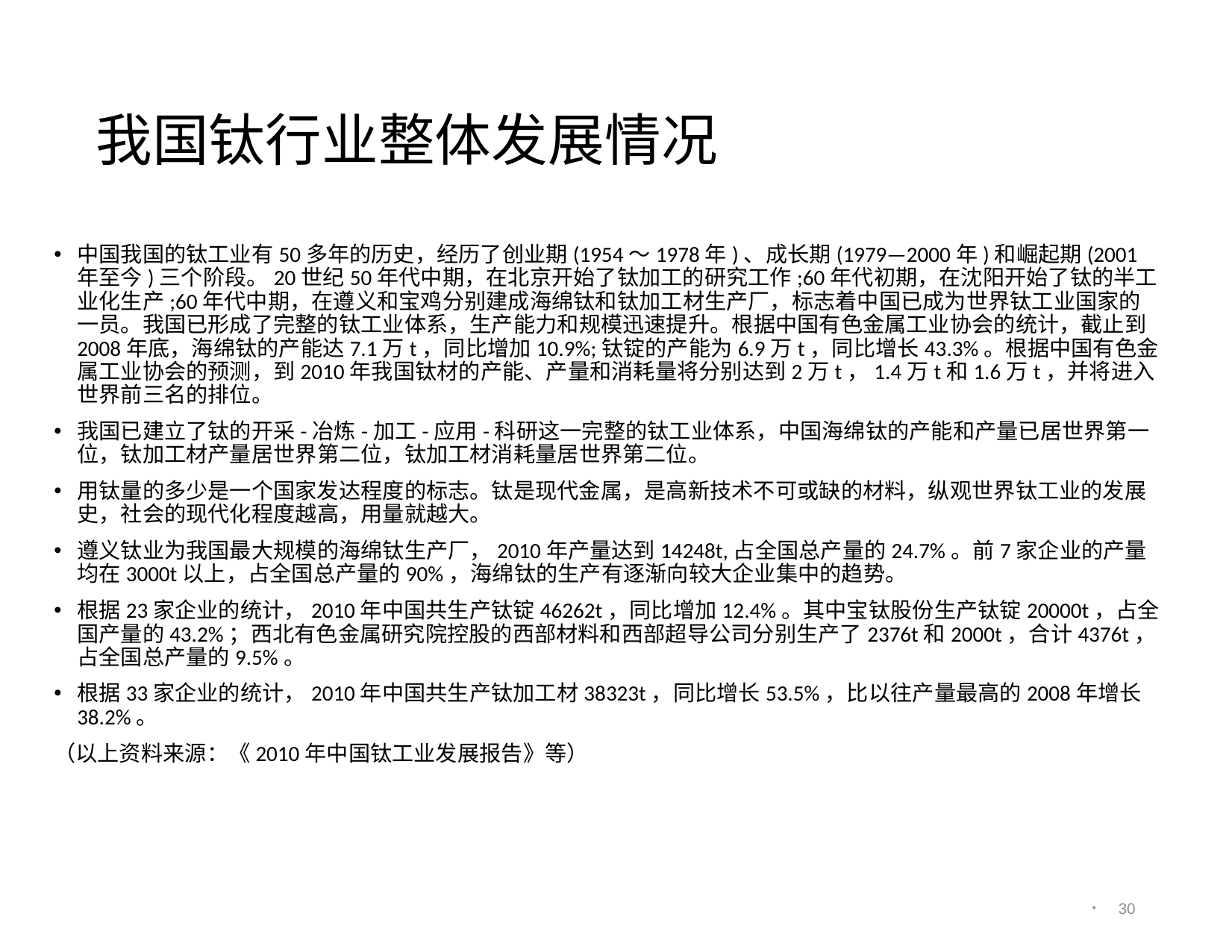

# 我国钛行业整体发展情况
中国我国的钛工业有50多年的历史，经历了创业期(1954～1978年)、成长期(1979—2000年)和崛起期(2001年至今)三个阶段。20世纪50年代中期，在北京开始了钛加工的研究工作;60年代初期，在沈阳开始了钛的半工业化生产;60年代中期，在遵义和宝鸡分别建成海绵钛和钛加工材生产厂，标志着中国已成为世界钛工业国家的一员。我国已形成了完整的钛工业体系，生产能力和规模迅速提升。根据中国有色金属工业协会的统计，截止到2008年底，海绵钛的产能达7.1万t，同比增加10.9%;钛锭的产能为6.9万t，同比增长43.3%。根据中国有色金属工业协会的预测，到2010年我国钛材的产能、产量和消耗量将分别达到2万t，1.4万t和1.6万t，并将进入世界前三名的排位。
我国已建立了钛的开采-冶炼-加工-应用-科研这一完整的钛工业体系，中国海绵钛的产能和产量已居世界第一位，钛加工材产量居世界第二位，钛加工材消耗量居世界第二位。
用钛量的多少是一个国家发达程度的标志。钛是现代金属，是高新技术不可或缺的材料，纵观世界钛工业的发展史，社会的现代化程度越高，用量就越大。
遵义钛业为我国最大规模的海绵钛生产厂，2010年产量达到14248t,占全国总产量的24.7%。前7家企业的产量均在3000t以上，占全国总产量的90%，海绵钛的生产有逐渐向较大企业集中的趋势。
根据23家企业的统计，2010年中国共生产钛锭46262t，同比增加12.4%。其中宝钛股份生产钛锭20000t，占全国产量的43.2%；西北有色金属研究院控股的西部材料和西部超导公司分别生产了2376t和2000t，合计4376t，占全国总产量的9.5%。
根据33家企业的统计，2010年中国共生产钛加工材38323t，同比增长53.5%，比以往产量最高的2008年增长38.2%。
（以上资料来源：《2010年中国钛工业发展报告》等）

30